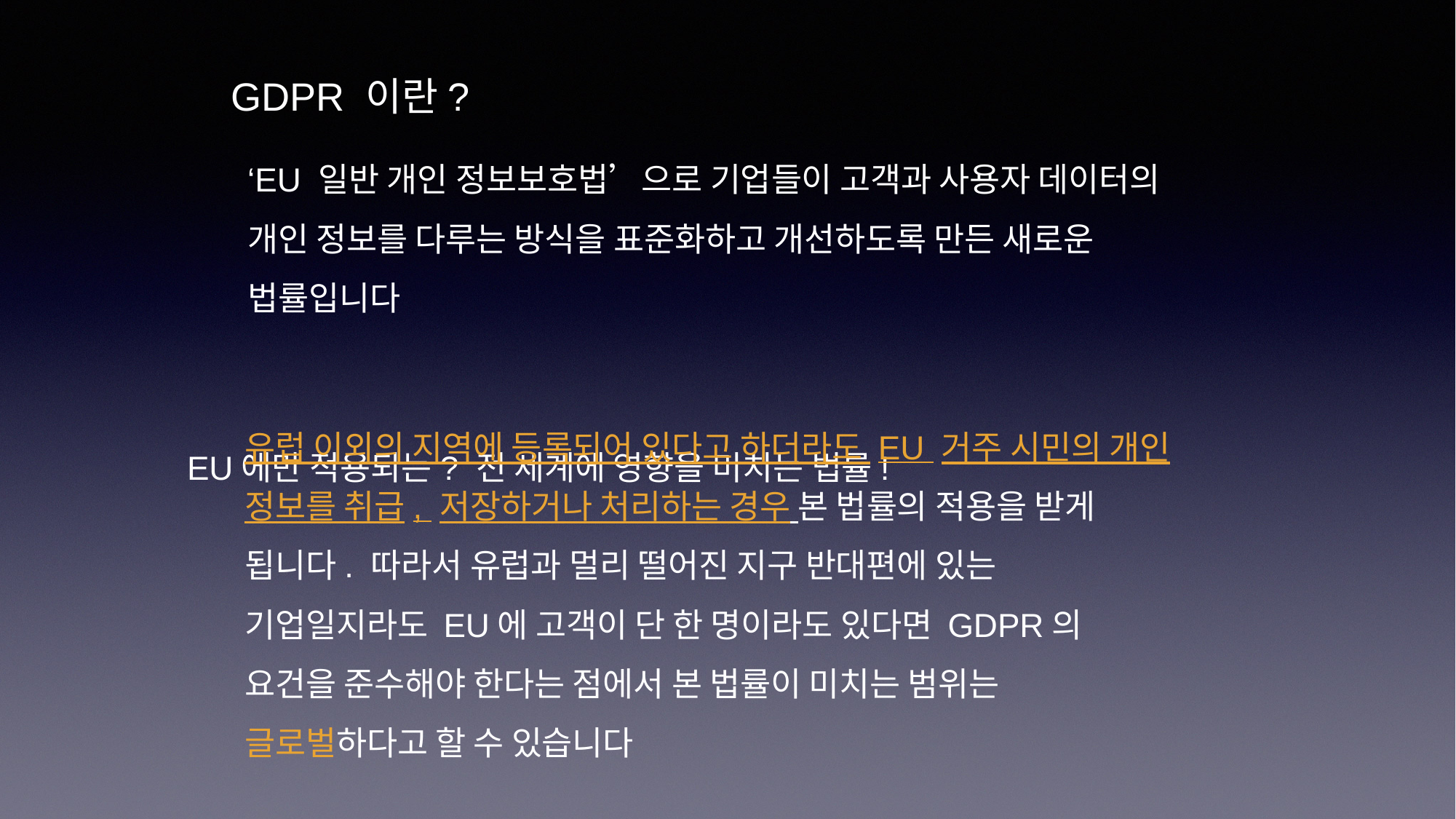

GDPR 이란?
‘EU 일반 개인 정보보호법’으로 기업들이 고객과 사용자 데이터의 개인 정보를 다루는 방식을 표준화하고 개선하도록 만든 새로운 법률입니다
EU에만 적용되는? 전 세계에 영향을 미치는 법률!
유럽 이외의 지역에 등록되어 있다고 하더라도 EU 거주 시민의 개인 정보를 취급, 저장하거나 처리하는 경우 본 법률의 적용을 받게 됩니다. 따라서 유럽과 멀리 떨어진 지구 반대편에 있는 기업일지라도 EU에 고객이 단 한 명이라도 있다면 GDPR의 요건을 준수해야 한다는 점에서 본 법률이 미치는 범위는 글로벌하다고 할 수 있습니다